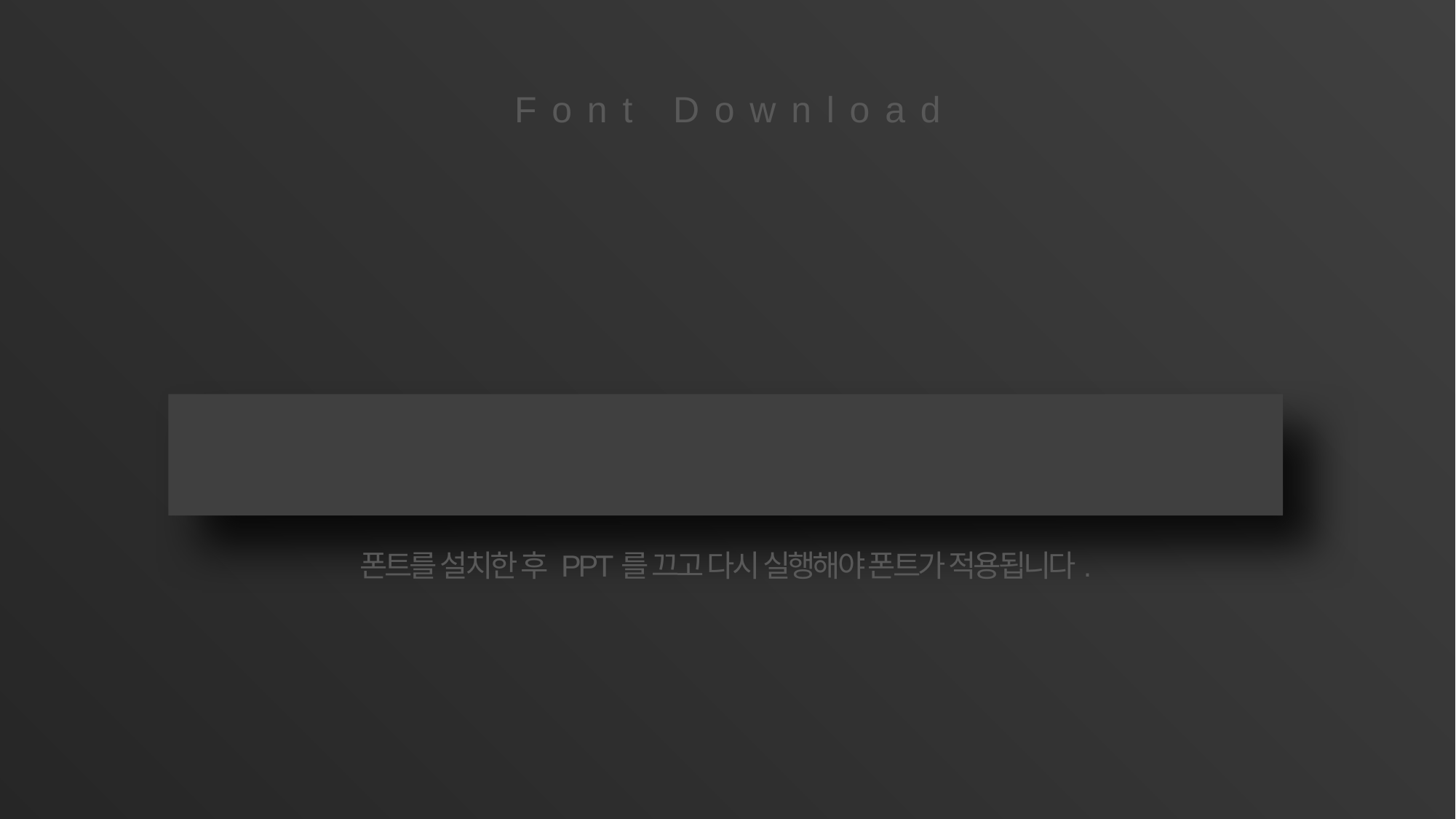

Font Download
슬라이드 쇼라면 아래 버튼을 클릭하고,  아니라면 ctrl키를 누른채 클릭하세요.
스포카 한 산스 (KR 서브넷) 폰트 다운로드 바로가기
폰트를 설치한 후 PPT를 끄고 다시 실행해야 폰트가 적용됩니다.